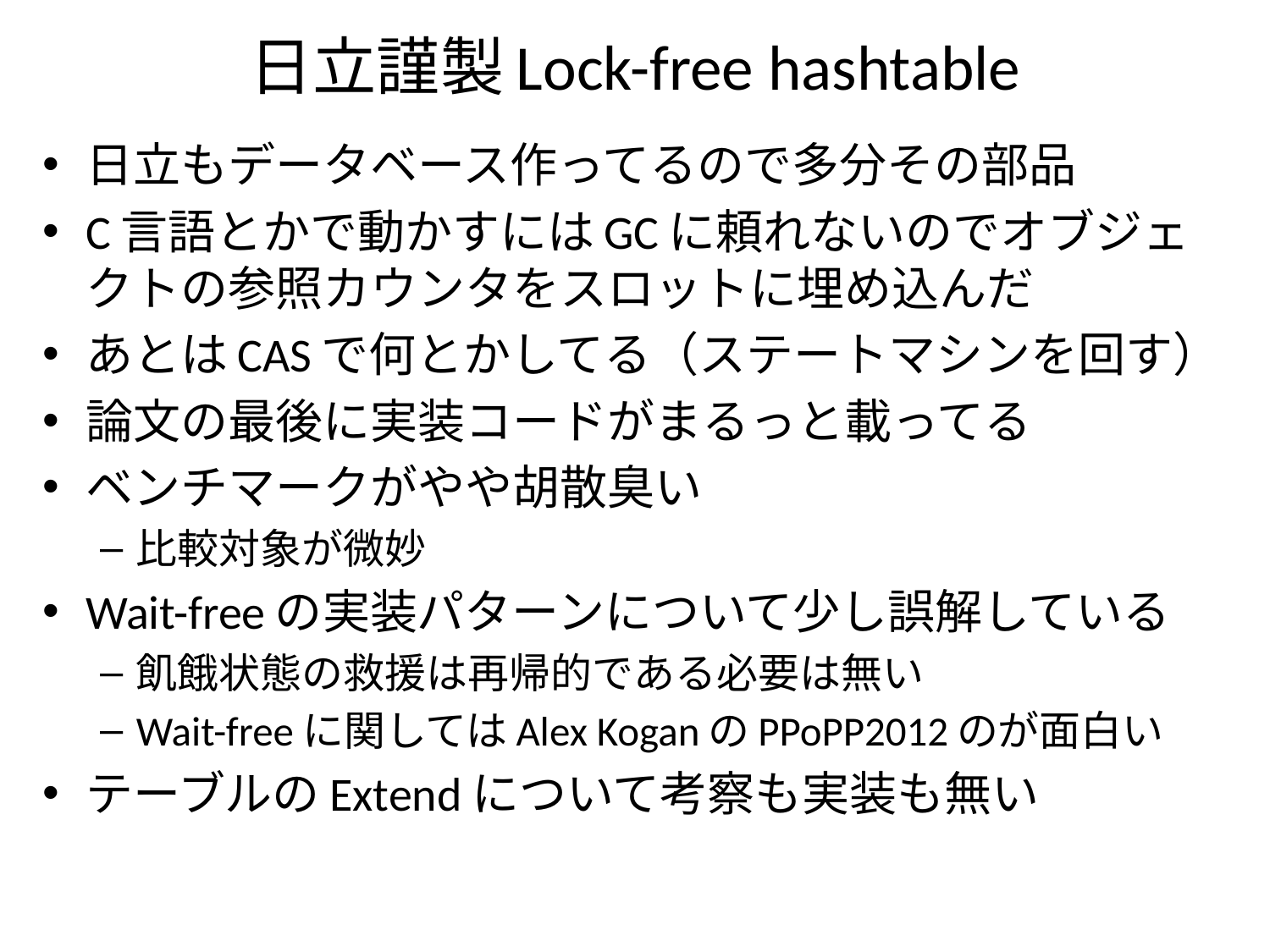

# 日立謹製Lock-free hashtable
日立もデータベース作ってるので多分その部品
C言語とかで動かすにはGCに頼れないのでオブジェクトの参照カウンタをスロットに埋め込んだ
あとはCASで何とかしてる（ステートマシンを回す）
論文の最後に実装コードがまるっと載ってる
ベンチマークがやや胡散臭い
比較対象が微妙
Wait-freeの実装パターンについて少し誤解している
飢餓状態の救援は再帰的である必要は無い
Wait-freeに関してはAlex KoganのPPoPP2012のが面白い
テーブルのExtendについて考察も実装も無い